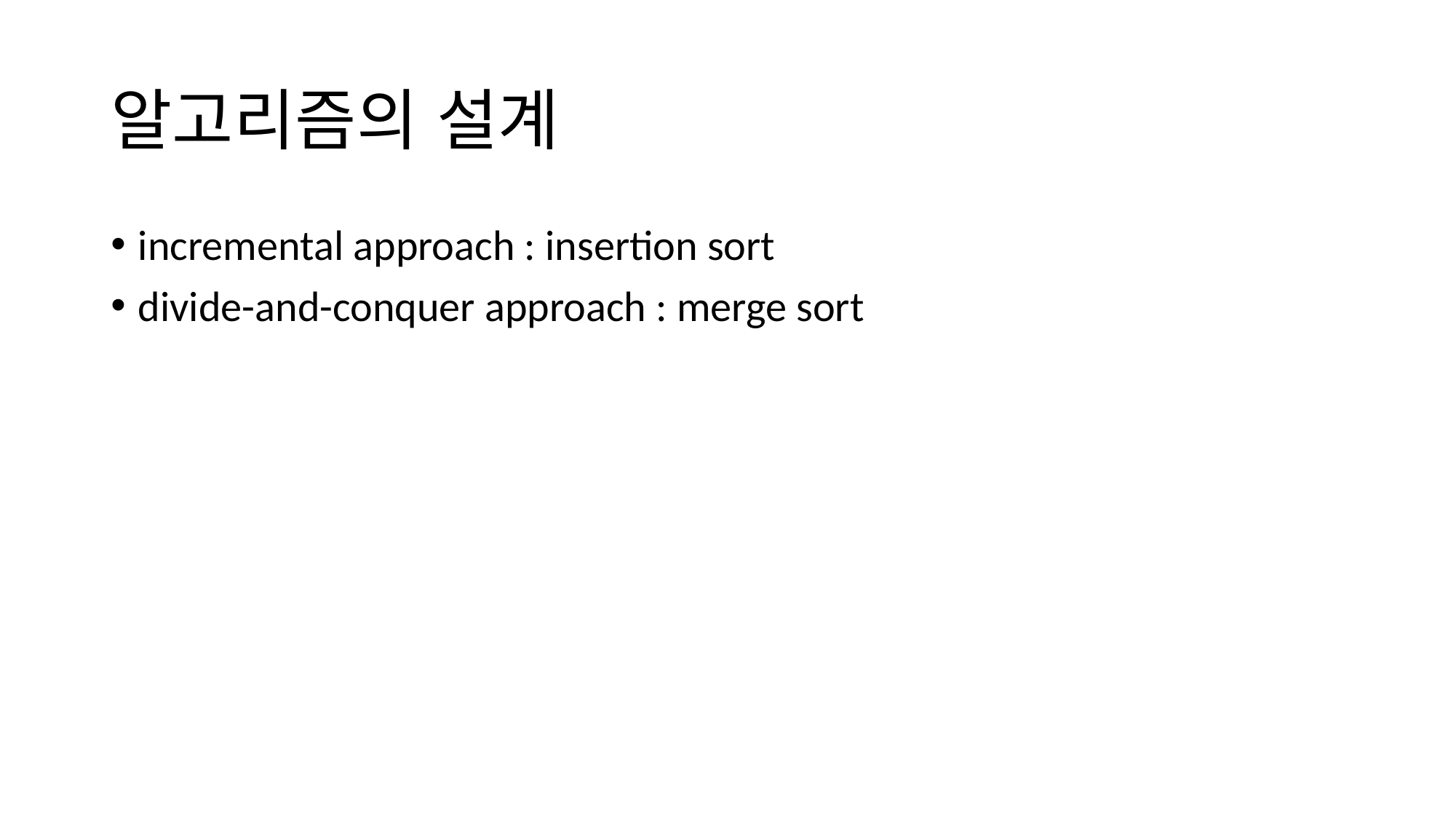

# 알고리즘의 설계
incremental approach : insertion sort
divide-and-conquer approach : merge sort